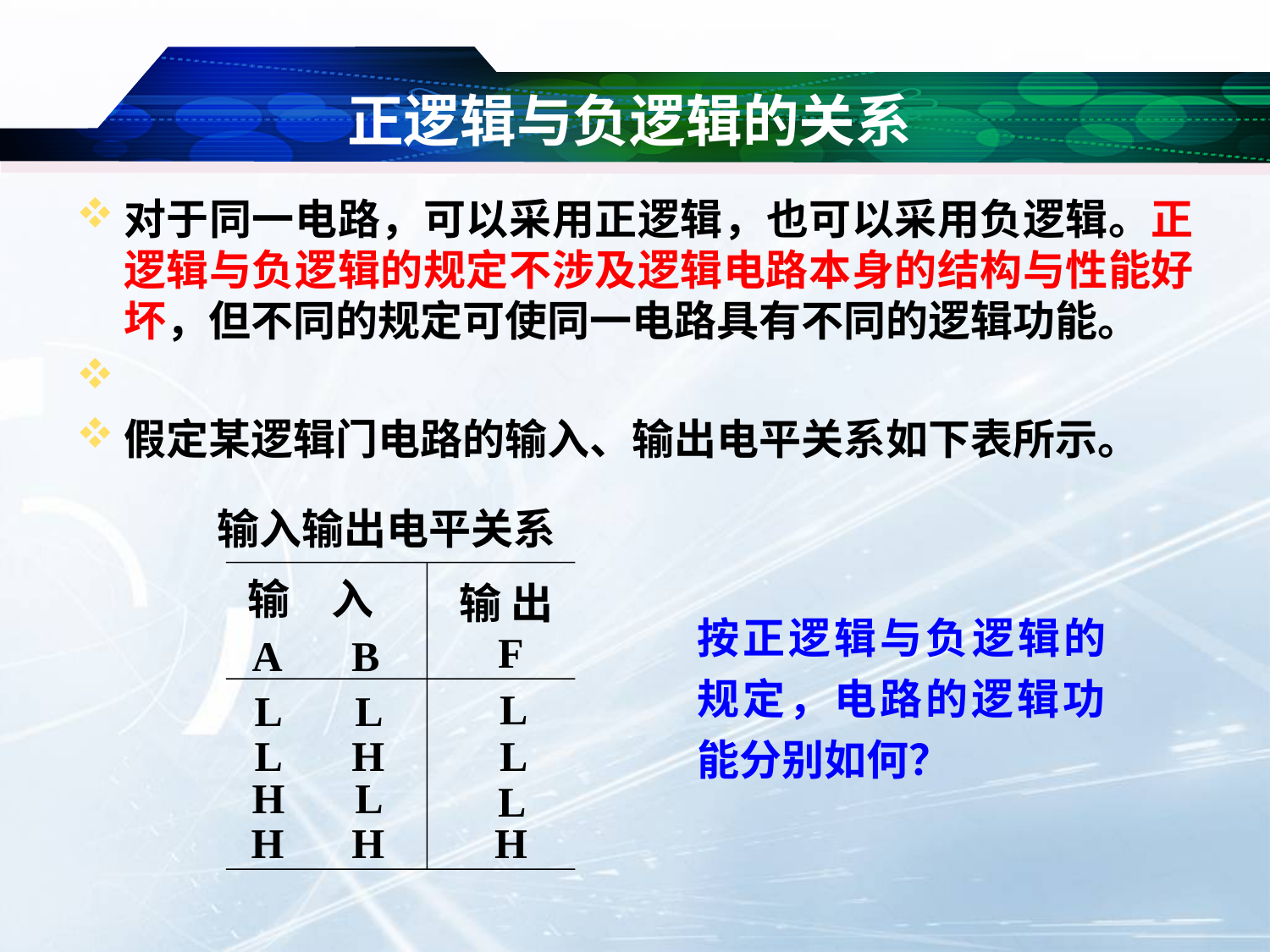

# 正逻辑与负逻辑的关系
对于同一电路，可以采用正逻辑，也可以采用负逻辑。正逻辑与负逻辑的规定不涉及逻辑电路本身的结构与性能好坏，但不同的规定可使同一电路具有不同的逻辑功能。

假定某逻辑门电路的输入、输出电平关系如下表所示。

   输入输出电平关系
输　入
输 出

F
A
B
L
L
L

L
H
L
H
L
L
H
H
H

按正逻辑与负逻辑的规定，电路的逻辑功能分别如何？